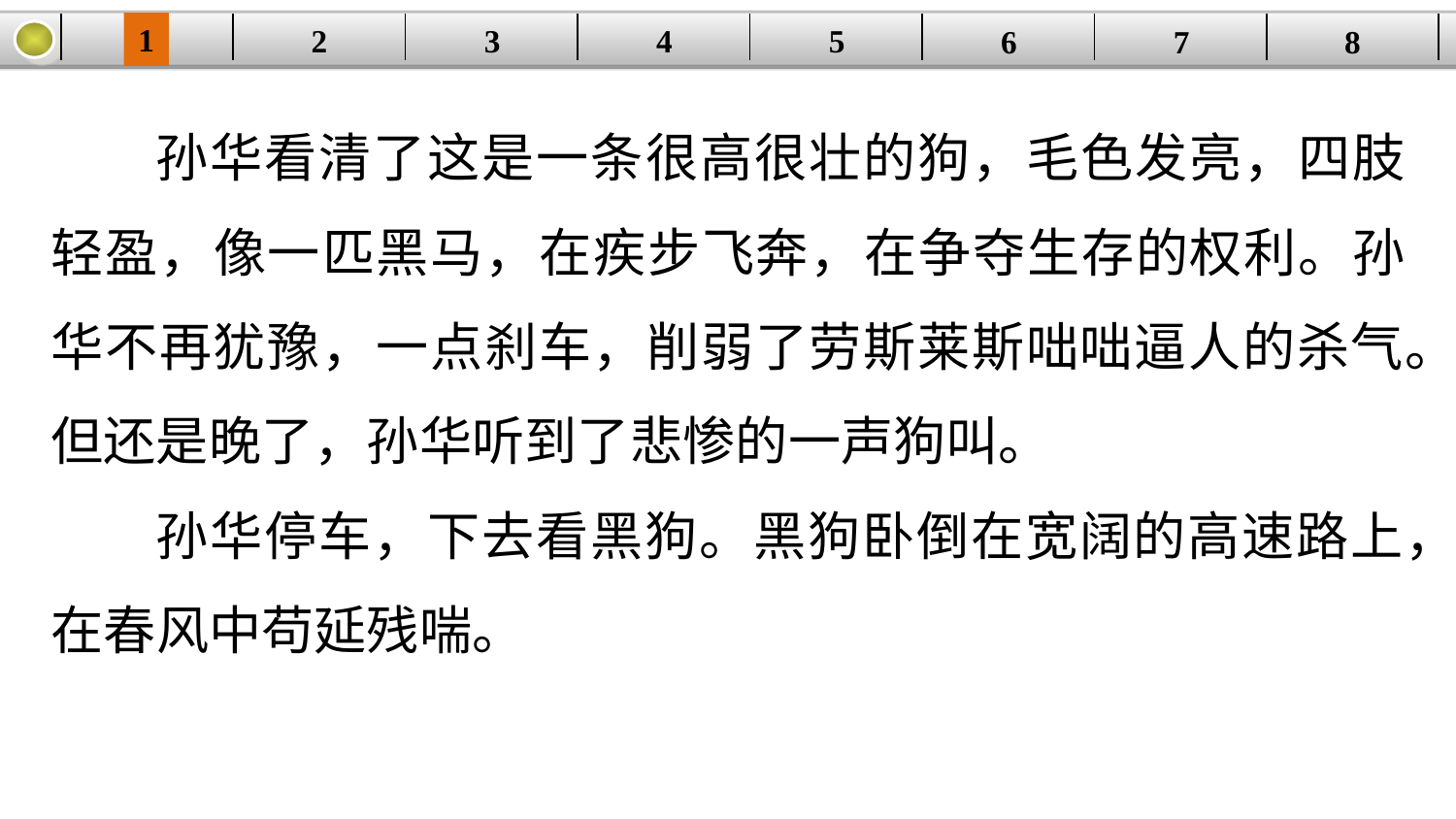

1
2
3
4
|  |  |  |  |  |  |  |  |
| --- | --- | --- | --- | --- | --- | --- | --- |
5
6
7
8

孙华看清了这是一条很高很壮的狗，毛色发亮，四肢轻盈，像一匹黑马，在疾步飞奔，在争夺生存的权利。孙华不再犹豫，一点刹车，削弱了劳斯莱斯咄咄逼人的杀气。但还是晚了，孙华听到了悲惨的一声狗叫。
孙华停车，下去看黑狗。黑狗卧倒在宽阔的高速路上，在春风中苟延残喘。